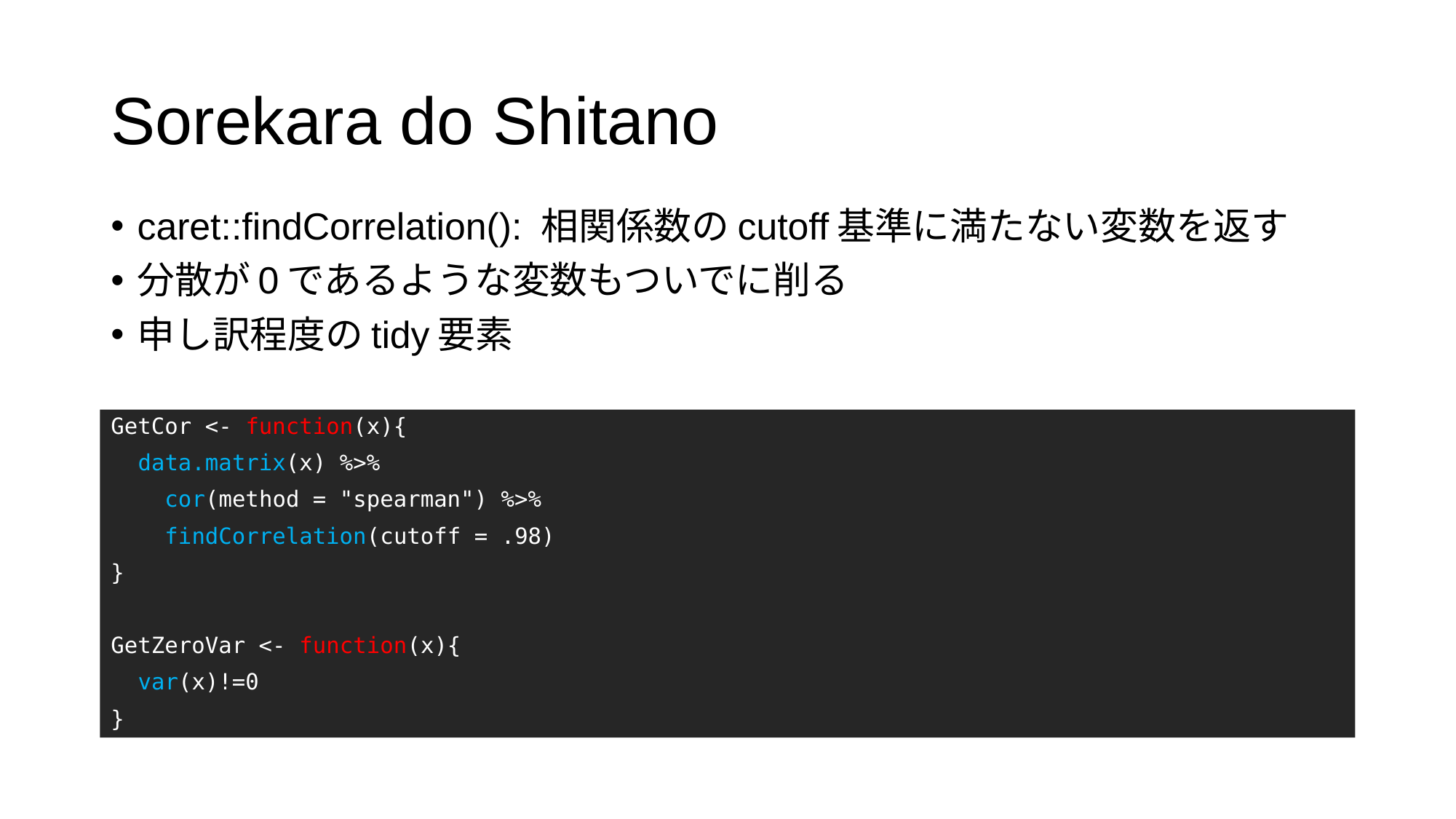

# Sorekara do Shitano
caret::findCorrelation(): 相関係数のcutoff基準に満たない変数を返す
分散が0であるような変数もついでに削る
申し訳程度のtidy要素
GetCor <- function(x){
  data.matrix(x) %>%
    cor(method = "spearman") %>%
    findCorrelation(cutoff = .98)
}

GetZeroVar <- function(x){
  var(x)!=0
}